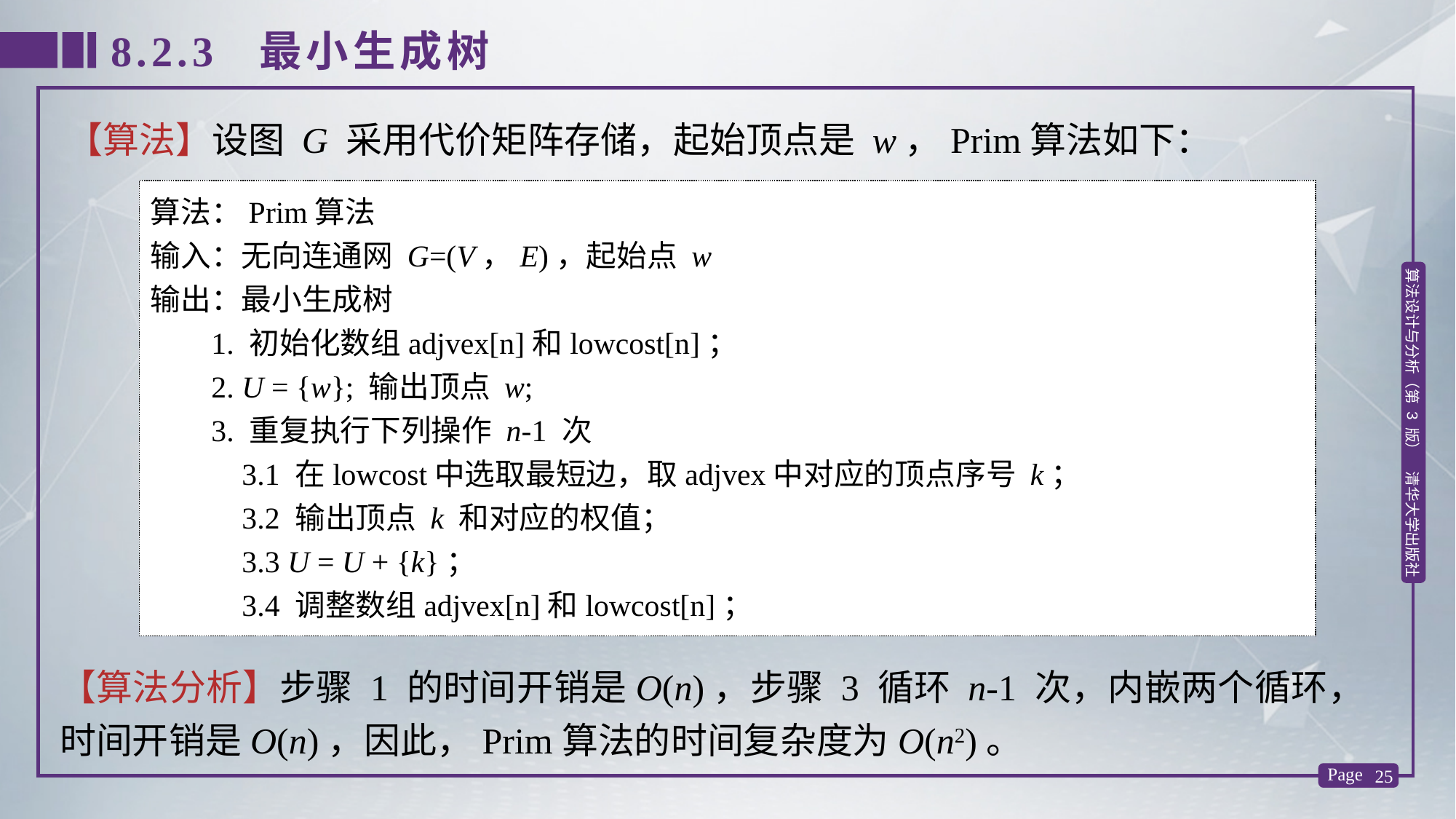

8.2.3  最小生成树
【算法】设图 G 采用代价矩阵存储，起始顶点是 w，Prim算法如下：
算法：Prim算法
输入：无向连通网 G=(V，E)，起始点 w
输出：最小生成树
        1. 初始化数组adjvex[n]和lowcost[n]；
        2. U = {w}; 输出顶点 w;
        3. 重复执行下列操作 n-1 次
            3.1 在lowcost中选取最短边，取adjvex中对应的顶点序号 k；
            3.2 输出顶点 k 和对应的权值；
            3.3 U = U + {k}；
            3.4 调整数组adjvex[n]和lowcost[n]；
【算法分析】步骤 1 的时间开销是O(n)，步骤 3 循环 n-1 次，内嵌两个循环，时间开销是O(n)，因此，Prim算法的时间复杂度为O(n2)。